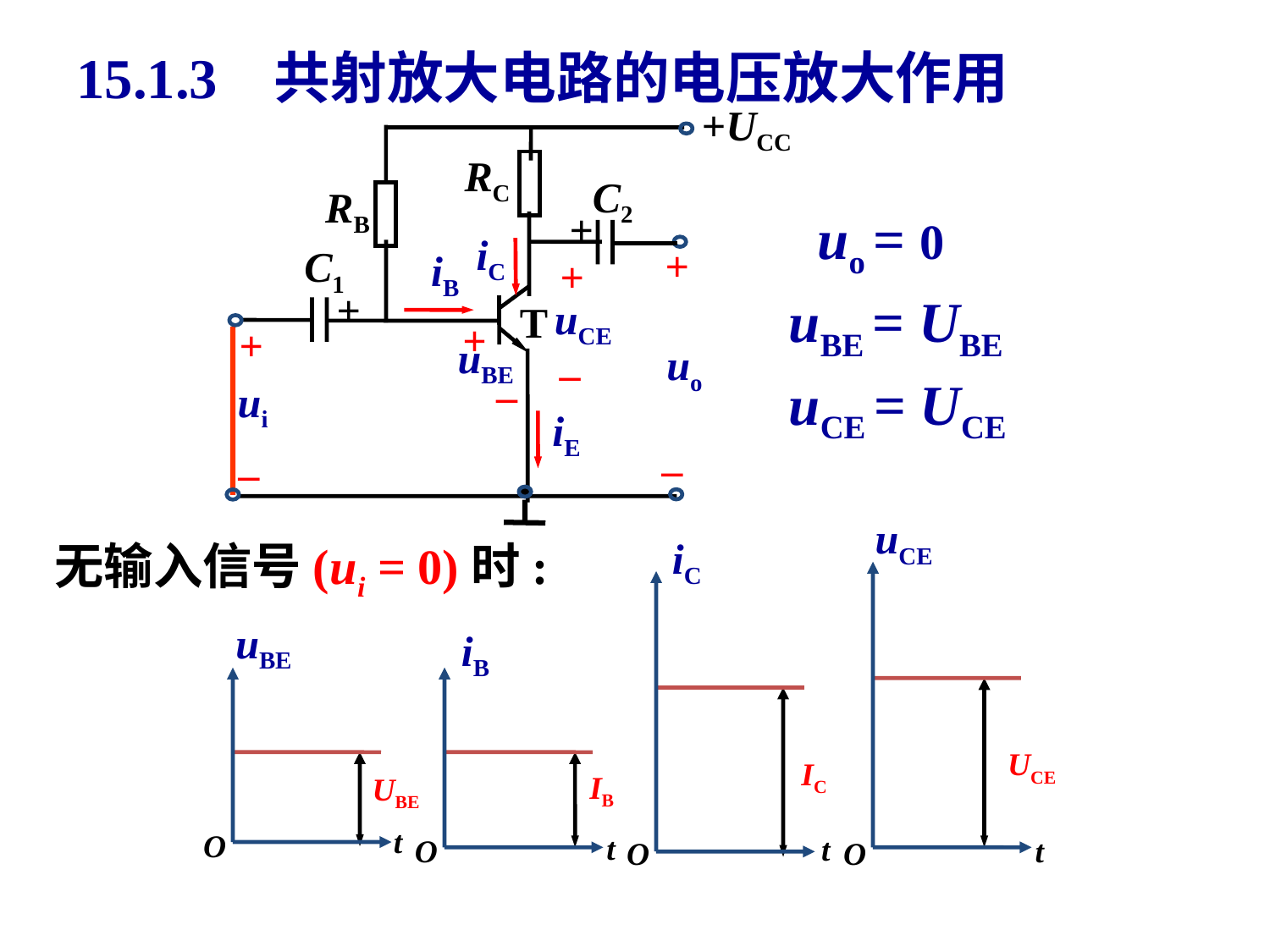

# 15.1.3   共射放大电路的电压放大作用
+UCC

RC

C2
RB

+

iC
+

C1

iB

+
+

uCE
T

+

+

uBE

uo
–

–
ui
iE

–
–

  uo = 0
uBE = UBE
uCE = UCE

uCE

t
O

无输入信号(ui = 0)时:
iC

t
O

uBE

t
O

iB

t
O

UCE

IC

UBE

IB